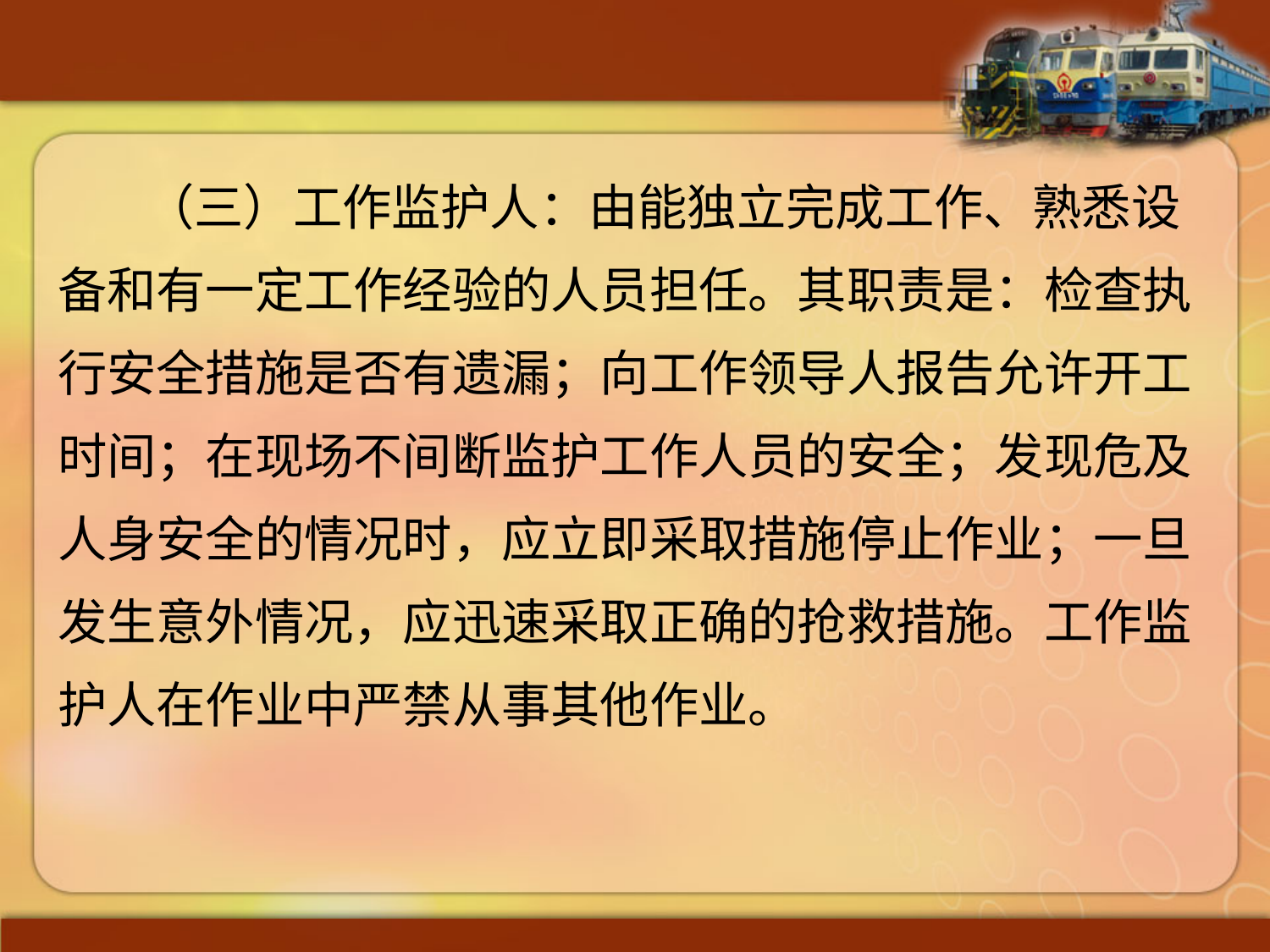

#
（三）工作监护人：由能独立完成工作、熟悉设备和有一定工作经验的人员担任。其职责是：检查执行安全措施是否有遗漏；向工作领导人报告允许开工时间；在现场不间断监护工作人员的安全；发现危及人身安全的情况时，应立即采取措施停止作业；一旦发生意外情况，应迅速采取正确的抢救措施。工作监护人在作业中严禁从事其他作业。